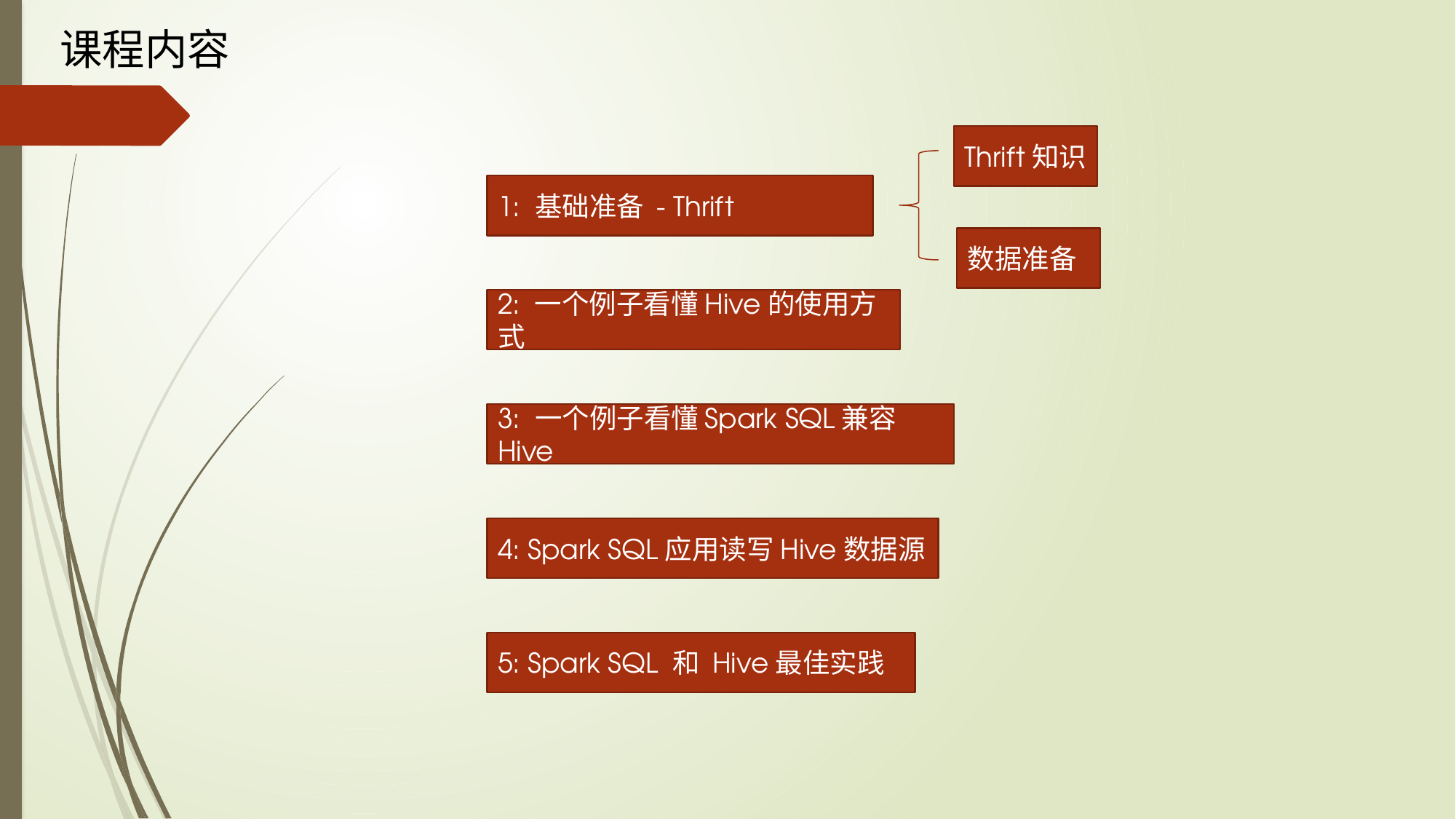

课程内容
Thrift知识

1: 基础准备 - Thrift
数据准备
2: 一个例子看懂Hive的使用方式
3: 一个例子看懂Spark SQL兼容Hive
4: Spark SQL应用读写Hive数据源
5: Spark SQL 和 Hive最佳实践